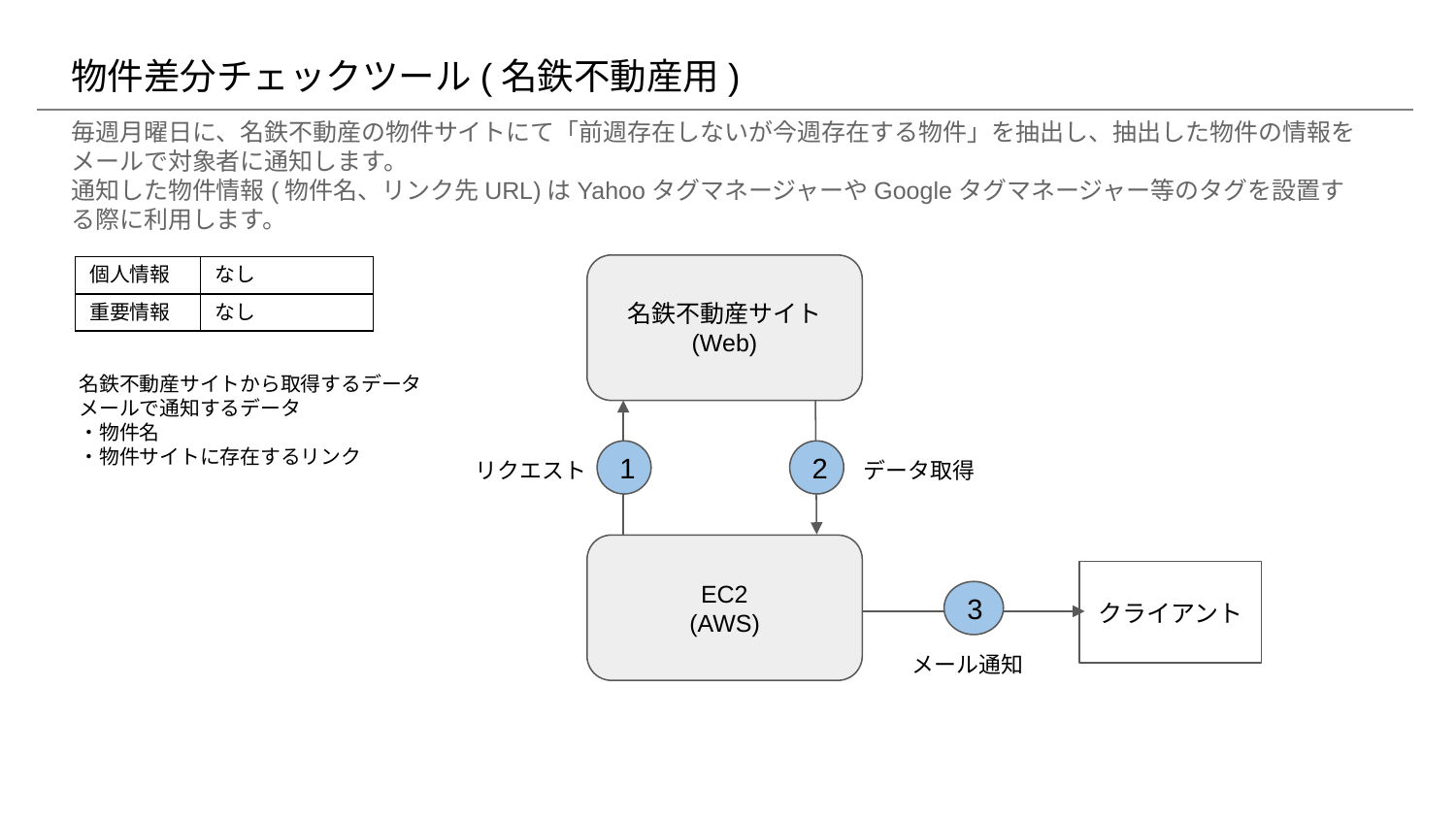

# 物件差分チェックツール(名鉄不動産用)
毎週月曜日に、名鉄不動産の物件サイトにて「前週存在しないが今週存在する物件」を抽出し、抽出した物件の情報をメールで対象者に通知します。
通知した物件情報(物件名、リンク先URL)はYahooタグマネージャーやGoogleタグマネージャー等のタグを設置する際に利用します。
名鉄不動産サイト
(Web)
| 個人情報 | なし |
| --- | --- |
| 重要情報 | なし |
名鉄不動産サイトから取得するデータ
メールで通知するデータ
・物件名
・物件サイトに存在するリンク
1
2
リクエスト
データ取得
EC2
(AWS)
クライアント
3
メール通知